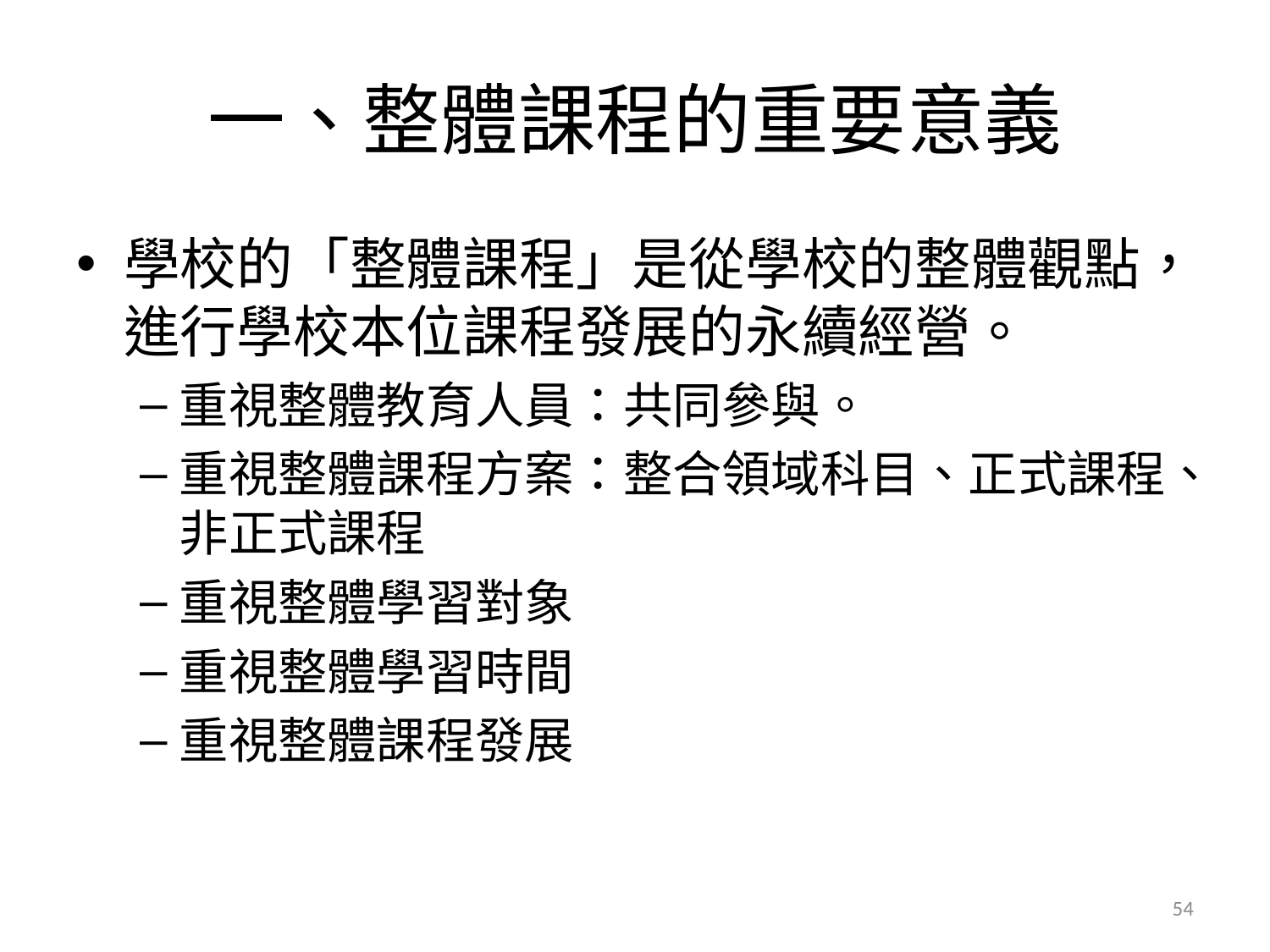

# 一、整體課程的重要意義
學校的「整體課程」是從學校的整體觀點，進行學校本位課程發展的永續經營。
重視整體教育人員：共同參與。
重視整體課程方案：整合領域科目、正式課程、非正式課程
重視整體學習對象
重視整體學習時間
重視整體課程發展

54